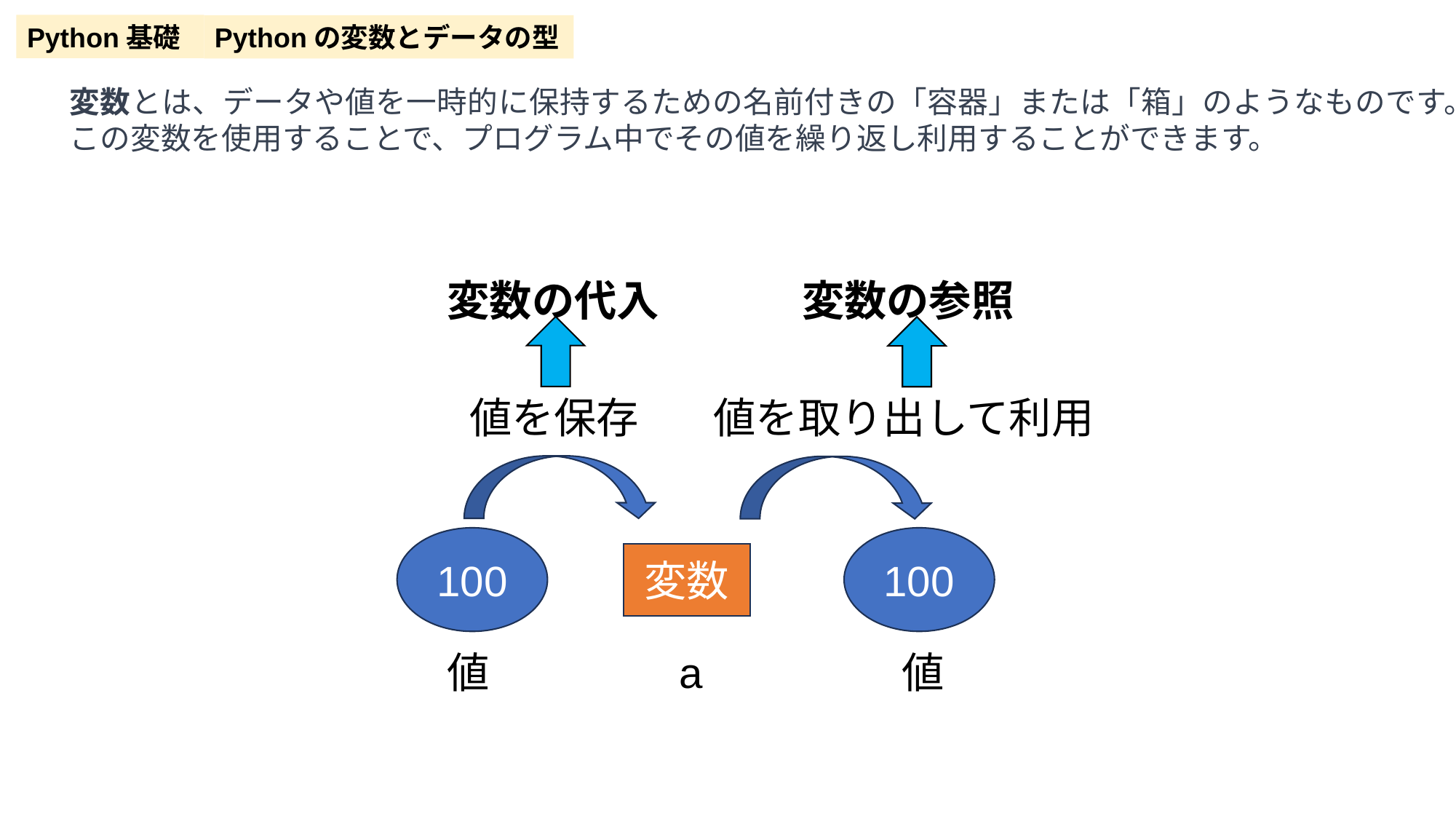

Python基礎
Pythonの変数とデータの型
変数とは、データや値を一時的に保持するための名前付きの「容器」または「箱」のようなものです。
この変数を使用することで、プログラム中でその値を繰り返し利用することができます。
変数の代入
変数の参照

値を保存
値を取り出して利用

100
100
変数
値
a
値